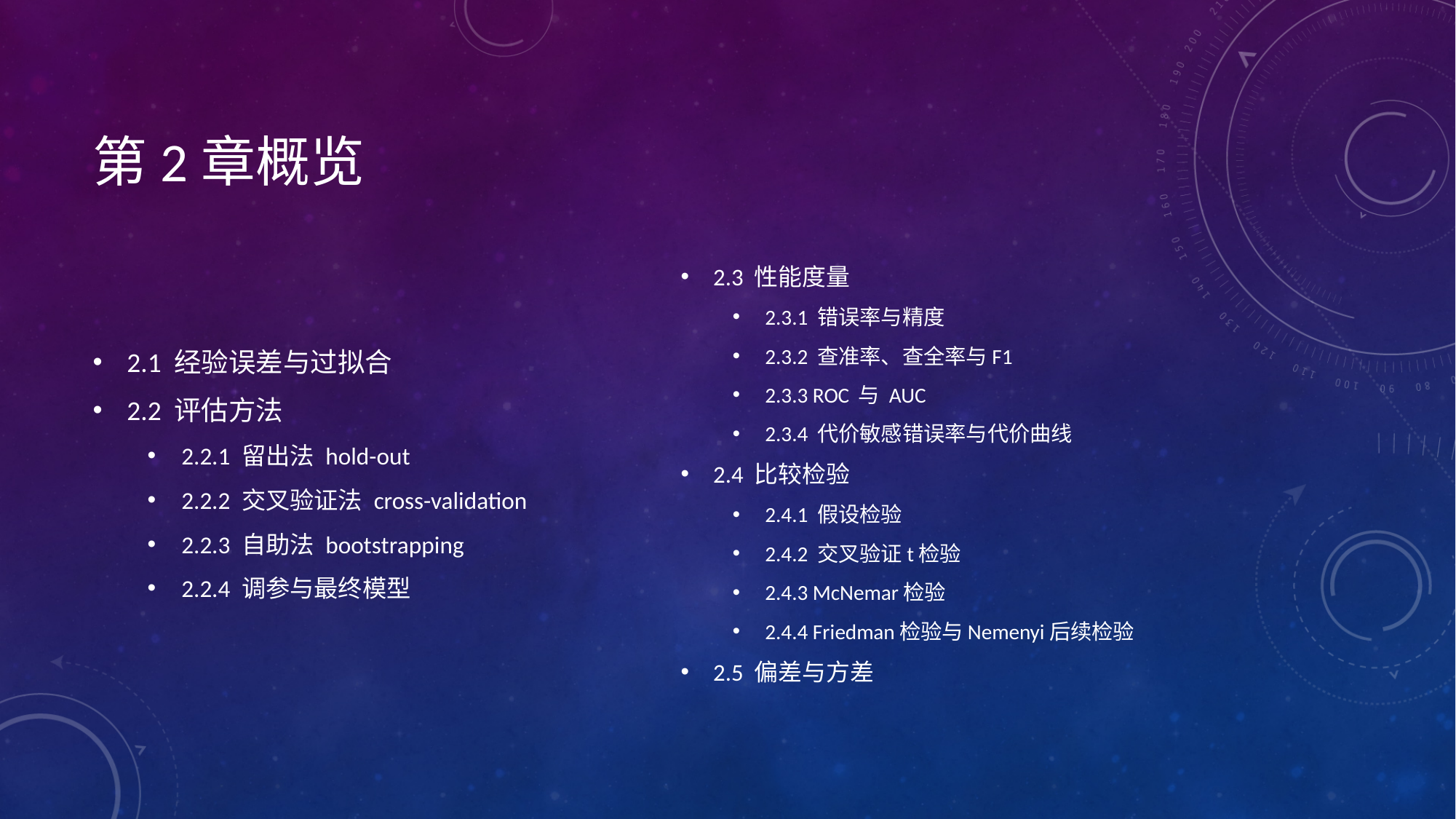

# 第2章概览
2.1 经验误差与过拟合
2.2 评估方法
2.2.1 留出法 hold-out
2.2.2 交叉验证法 cross-validation
2.2.3 自助法 bootstrapping
2.2.4 调参与最终模型
2.3 性能度量
2.3.1 错误率与精度
2.3.2 查准率、查全率与F1
2.3.3 ROC 与 AUC
2.3.4 代价敏感错误率与代价曲线
2.4 比较检验
2.4.1 假设检验
2.4.2 交叉验证t检验
2.4.3 McNemar检验
2.4.4 Friedman检验与Nemenyi后续检验
2.5 偏差与方差